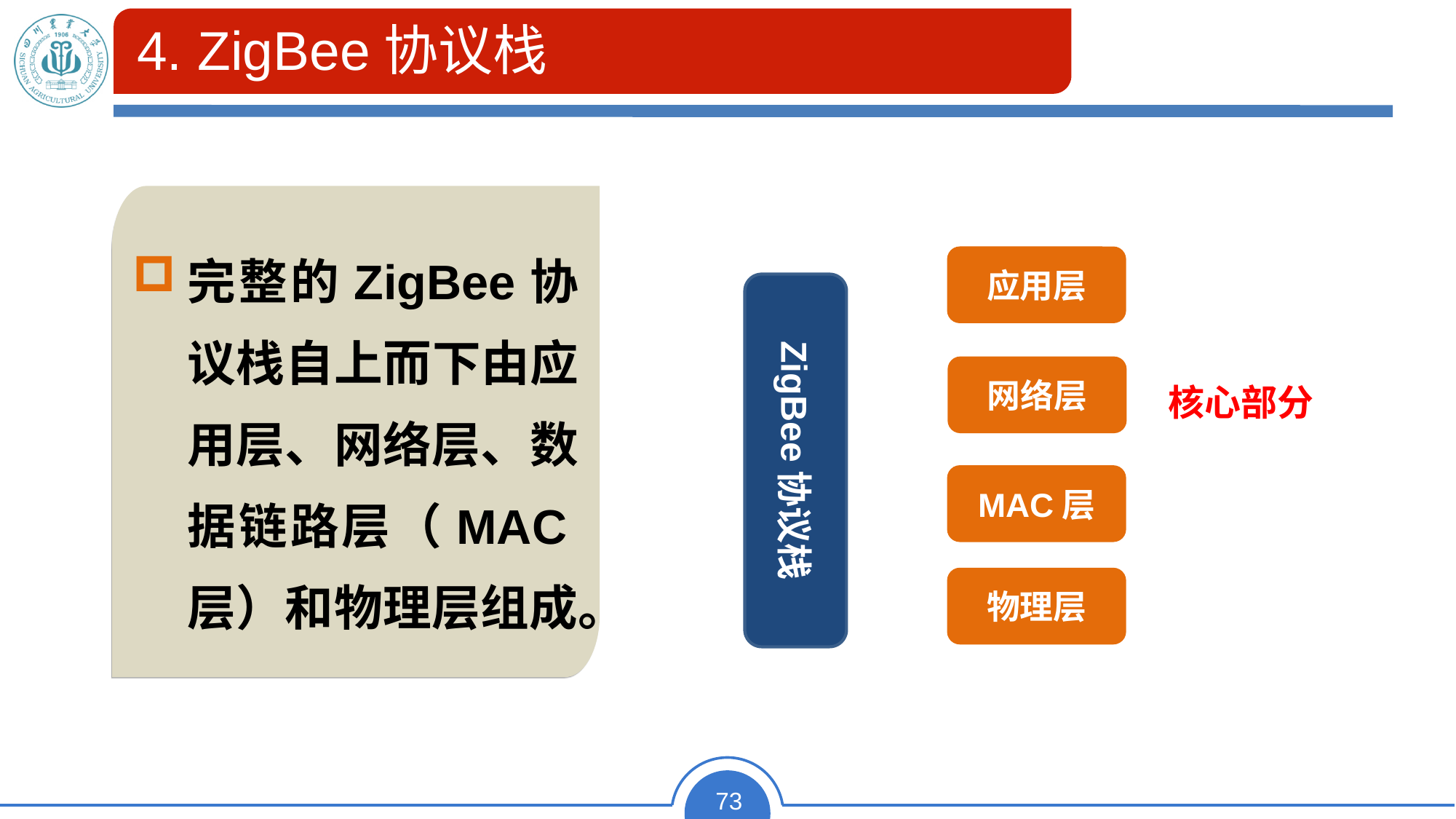

# 4. ZigBee协议栈
完整的ZigBee协议栈自上而下由应用层、网络层、数据链路层（MAC层）和物理层组成。
应用层
ZigBee协议栈
网络层
核心部分
MAC层
物理层